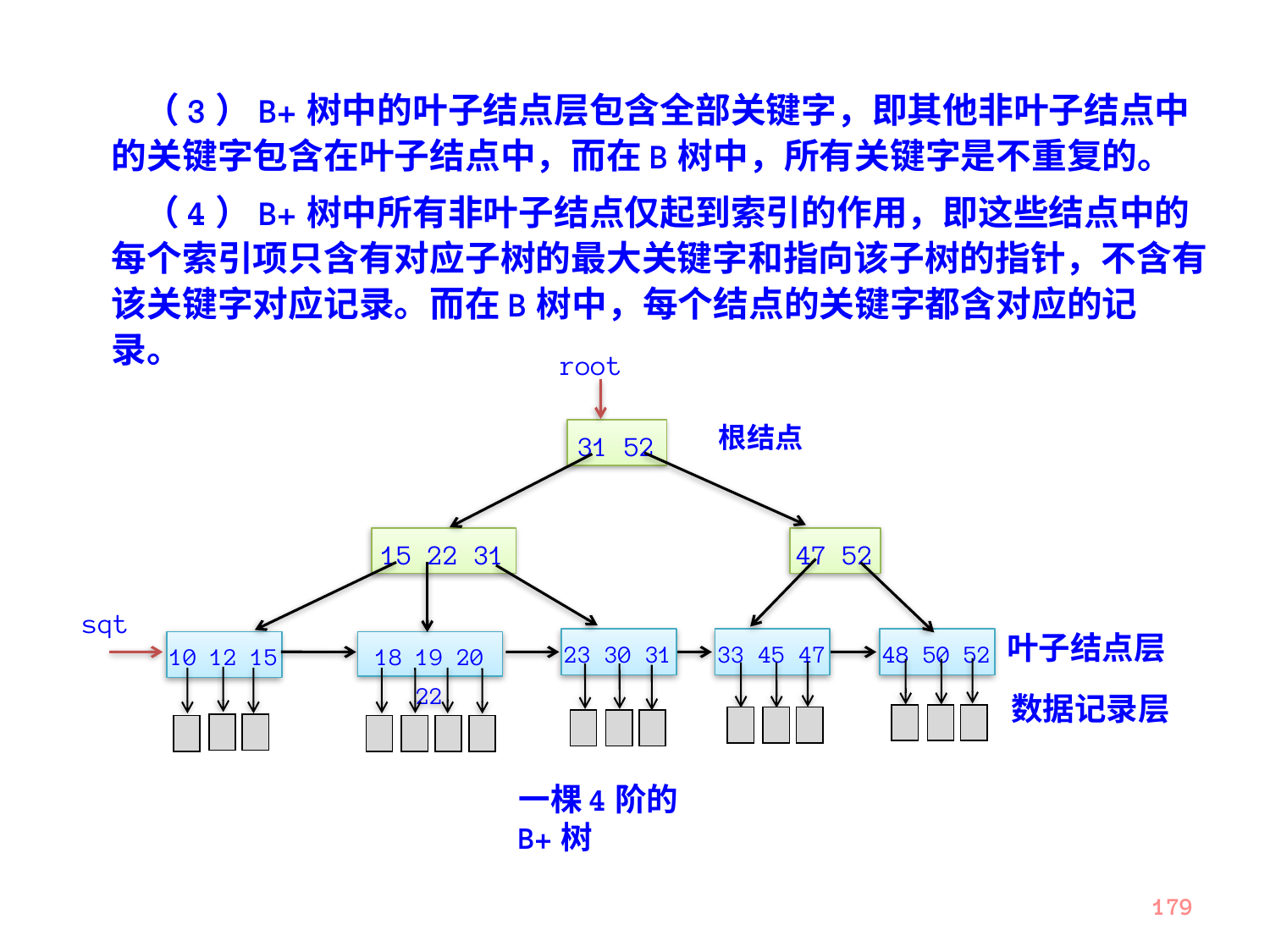

（3）B+树中的叶子结点层包含全部关键字，即其他非叶子结点中的关键字包含在叶子结点中，而在B树中，所有关键字是不重复的。
   （4）B+树中所有非叶子结点仅起到索引的作用，即这些结点中的每个索引项只含有对应子树的最大关键字和指向该子树的指针，不含有该关键字对应记录。而在B树中，每个结点的关键字都含对应的记录。
root

31 52
根结点

15 22 31
47 52

sqt
叶子结点层
23 30 31
33 45 47
48 50 52
10 12 15
18 19 20 22

数据记录层

一棵4阶的B+树
179